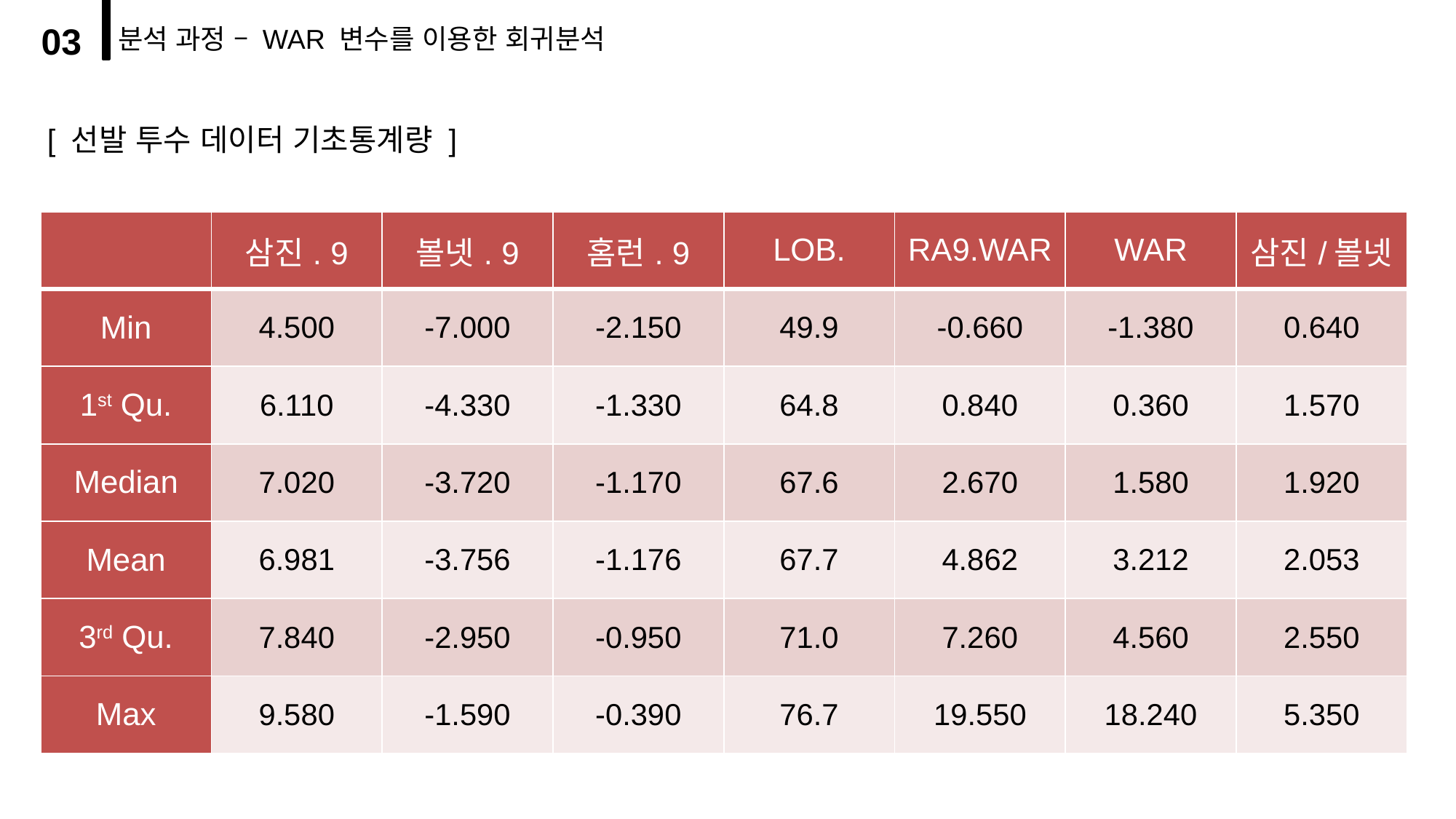

03

분석 과정 – WAR 변수를 이용한 회귀분석
[ 선발 투수 데이터 기초통계량 ]
|  | 삼진. 9 | 볼넷. 9 | 홈런. 9 | LOB. | RA9.WAR | WAR | 삼진/볼넷 |
| --- | --- | --- | --- | --- | --- | --- | --- |
| Min | 4.500 | -7.000 | -2.150 | 49.9 | -0.660 | -1.380 | 0.640 |
| 1st Qu. | 6.110 | -4.330 | -1.330 | 64.8 | 0.840 | 0.360 | 1.570 |
| Median | 7.020 | -3.720 | -1.170 | 67.6 | 2.670 | 1.580 | 1.920 |
| Mean | 6.981 | -3.756 | -1.176 | 67.7 | 4.862 | 3.212 | 2.053 |
| 3rd Qu. | 7.840 | -2.950 | -0.950 | 71.0 | 7.260 | 4.560 | 2.550 |
| Max | 9.580 | -1.590 | -0.390 | 76.7 | 19.550 | 18.240 | 5.350 |